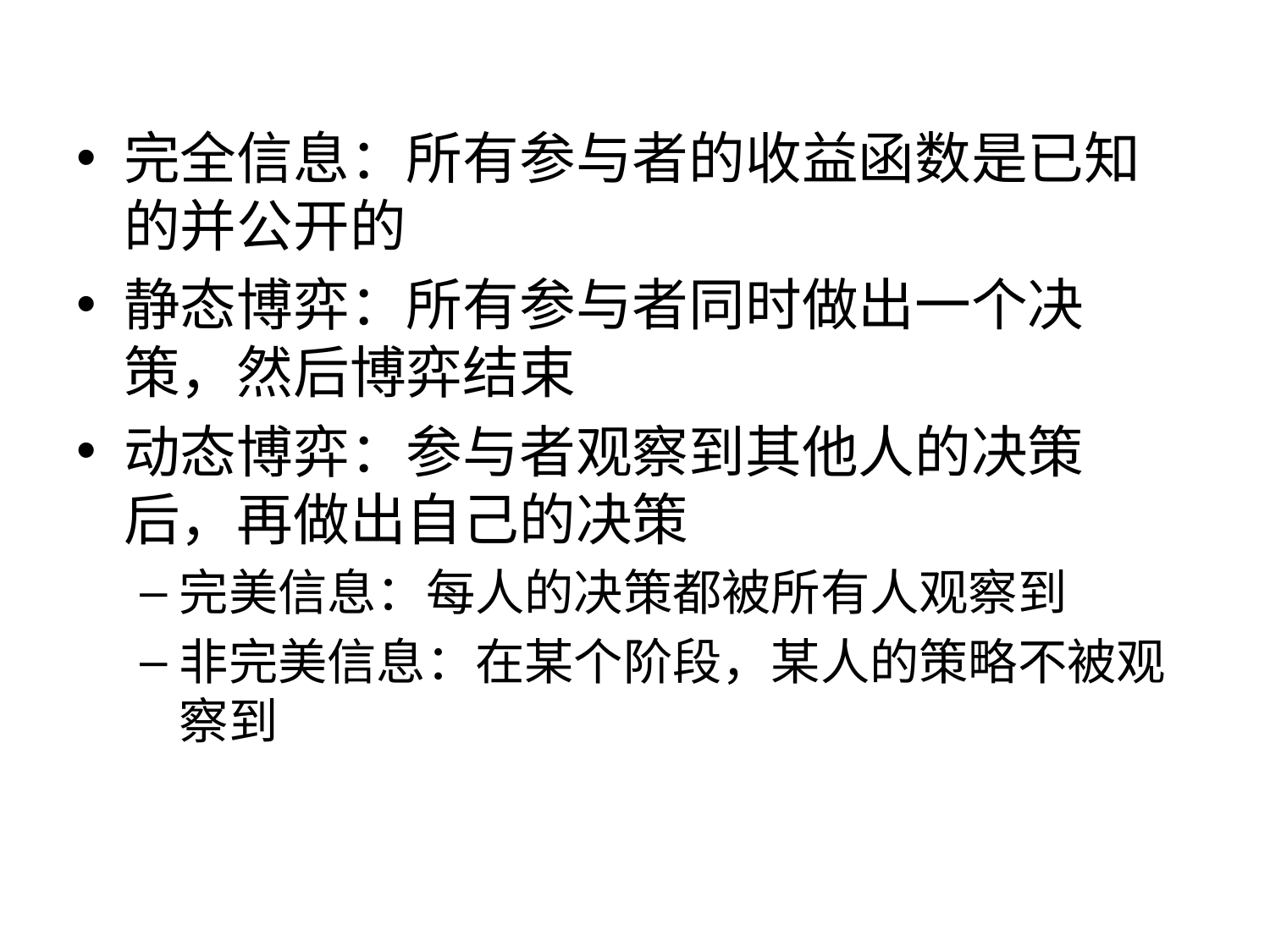

#
完全信息：所有参与者的收益函数是已知的并公开的
静态博弈：所有参与者同时做出一个决策，然后博弈结束
动态博弈：参与者观察到其他人的决策后，再做出自己的决策
完美信息：每人的决策都被所有人观察到
非完美信息：在某个阶段，某人的策略不被观察到